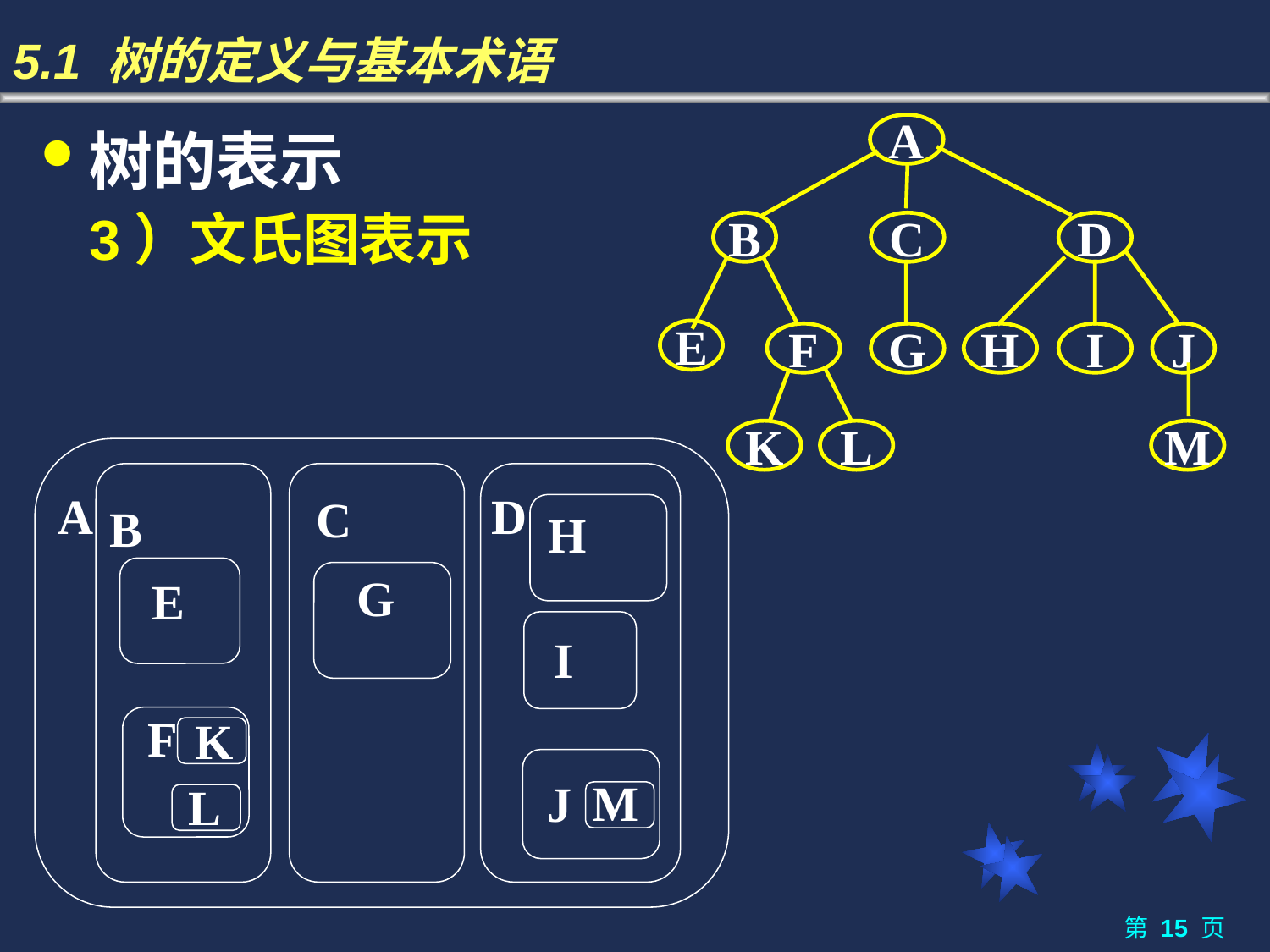

# 5.1 树的定义与基本术语
树的表示
	3）文氏图表示
A

B
C
D

E
F
G
H
I
J

K
L
M

A
D
C
B
H
G
E
I
F
K
M
J
L

第 15 页